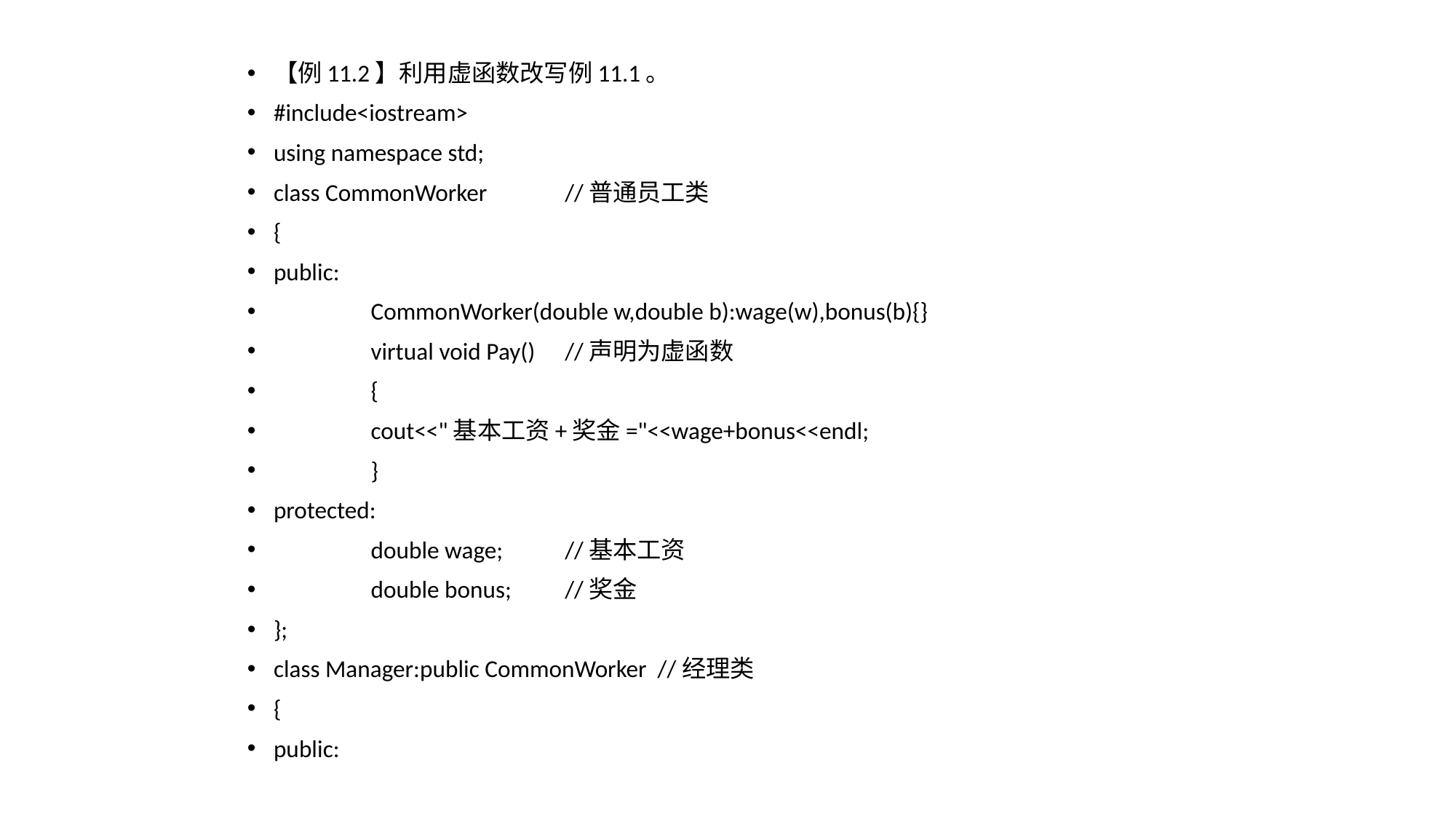

【例11.2】利用虚函数改写例11.1。
#include<iostream>
using namespace std;
class CommonWorker       	//普通员工类
{
public:
	CommonWorker(double w,double b):wage(w),bonus(b){}
	virtual void Pay()    	//声明为虚函数
	{
		cout<<"基本工资+奖金="<<wage+bonus<<endl;
	}
protected:
	double wage;         	//基本工资
	double bonus;        	//奖金
};
class Manager:public CommonWorker  //经理类
{
public: